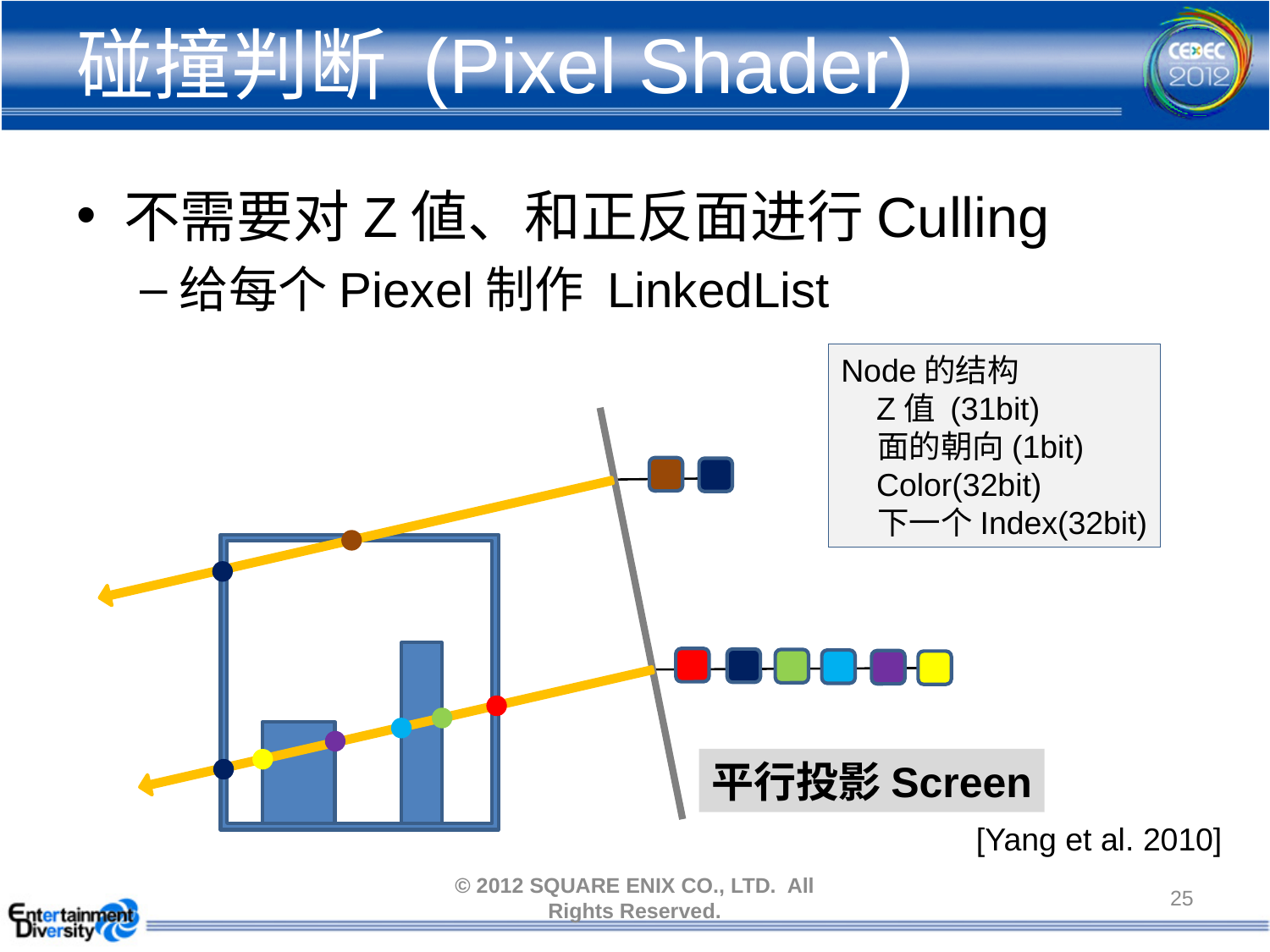

# 碰撞判断 (Pixel Shader)
不需要对Z値、和正反面进行Culling
给每个Piexel制作 LinkedList

Node的结构
    Z值 (31bit)
    面的朝向(1bit)
    Color(32bit)
    下一个Index(32bit)

平行投影Screen

[Yang et al. 2010]
© 2012 SQUARE ENIX CO., LTD.  All Rights Reserved.
25